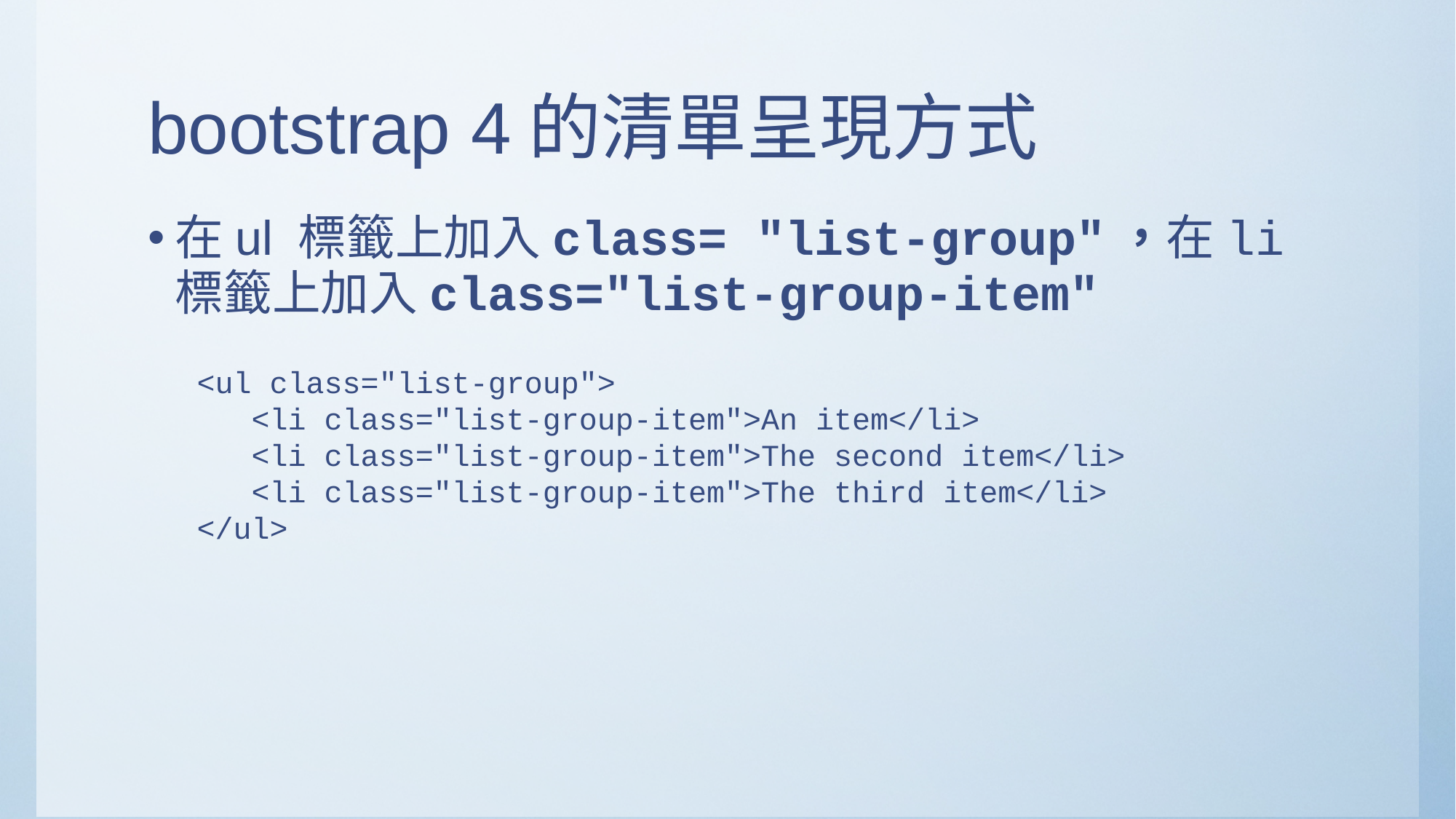

# bootstrap 4的清單呈現方式
在ul 標籤上加入class= "list-group"，在li 標籤上加入class="list-group-item"
<ul class="list-group">
   <li class="list-group-item">An item</li>
   <li class="list-group-item">The second item</li>
   <li class="list-group-item">The third item</li>
</ul>